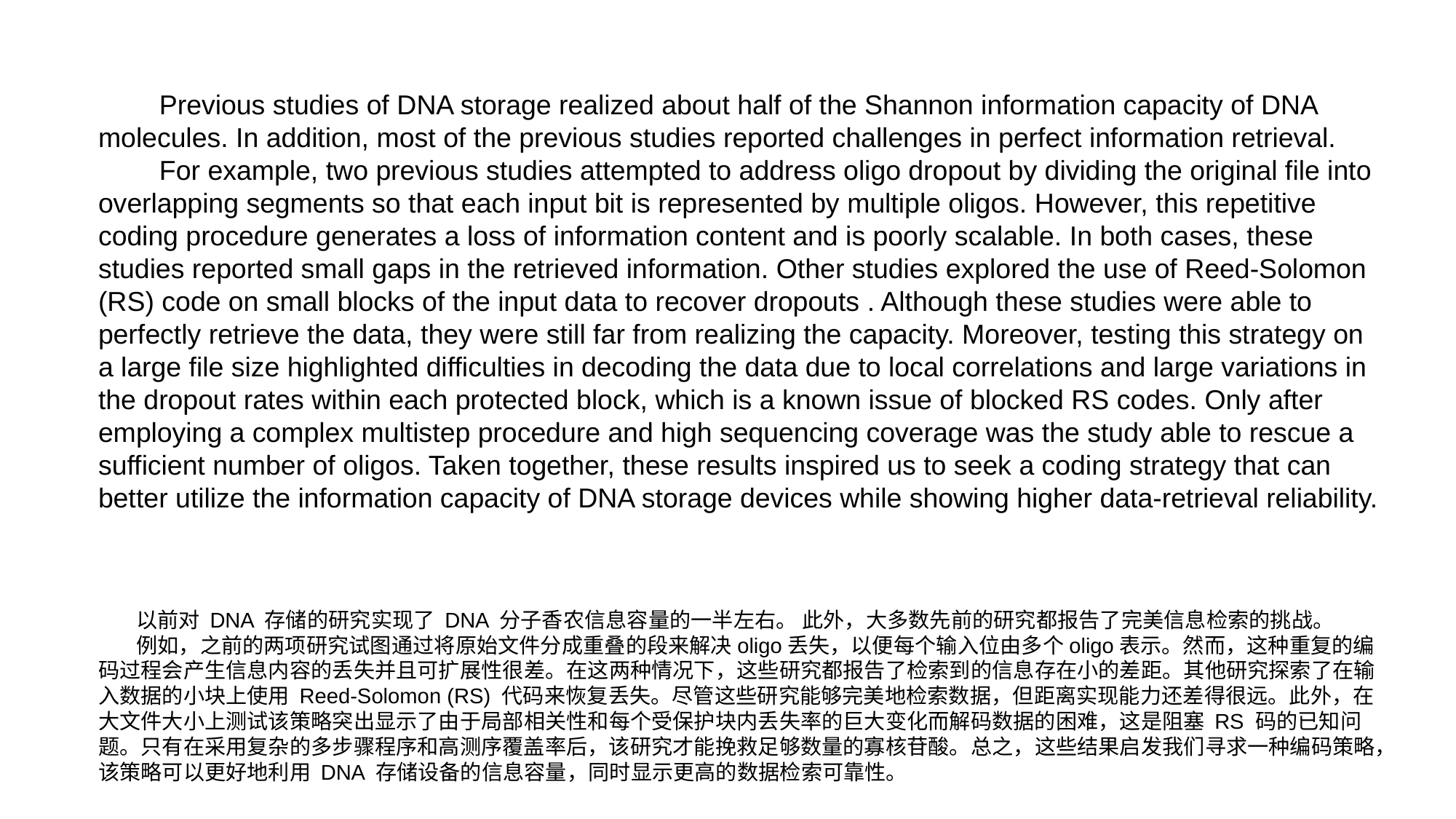

Previous studies of DNA storage realized about half of the Shannon information capacity of DNA molecules. In addition, most of the previous studies reported challenges in perfect information retrieval.
        For example, two previous studies attempted to address oligo dropout by dividing the original file into overlapping segments so that each input bit is represented by multiple oligos. However, this repetitive coding procedure generates a loss of information content and is poorly scalable. In both cases, these studies reported small gaps in the retrieved information. Other studies explored the use of Reed-Solomon (RS) code on small blocks of the input data to recover dropouts . Although these studies were able to perfectly retrieve the data, they were still far from realizing the capacity. Moreover, testing this strategy on a large file size highlighted difficulties in decoding the data due to local correlations and large variations in the dropout rates within each protected block, which is a known issue of blocked RS codes. Only after employing a complex multistep procedure and high sequencing coverage was the study able to rescue a sufficient number of oligos. Taken together, these results inspired us to seek a coding strategy that can better utilize the information capacity of DNA storage devices while showing higher data-retrieval reliability.
       以前对 DNA 存储的研究实现了 DNA 分子香农信息容量的一半左右。 此外，大多数先前的研究都报告了完美信息检索的挑战。
       例如，之前的两项研究试图通过将原始文件分成重叠的段来解决oligo丢失，以便每个输入位由多个oligo表示。然而，这种重复的编码过程会产生信息内容的丢失并且可扩展性很差。在这两种情况下，这些研究都报告了检索到的信息存在小的差距。其他研究探索了在输入数据的小块上使用 Reed-Solomon (RS) 代码来恢复丢失。尽管这些研究能够完美地检索数据，但距离实现能力还差得很远。此外，在大文件大小上测试该策略突出显示了由于局部相关性和每个受保护块内丢失率的巨大变化而解码数据的困难，这是阻塞 RS 码的已知问题。只有在采用复杂的多步骤程序和高测序覆盖率后，该研究才能挽救足够数量的寡核苷酸。总之，这些结果启发我们寻求一种编码策略，该策略可以更好地利用 DNA 存储设备的信息容量，同时显示更高的数据检索可靠性。